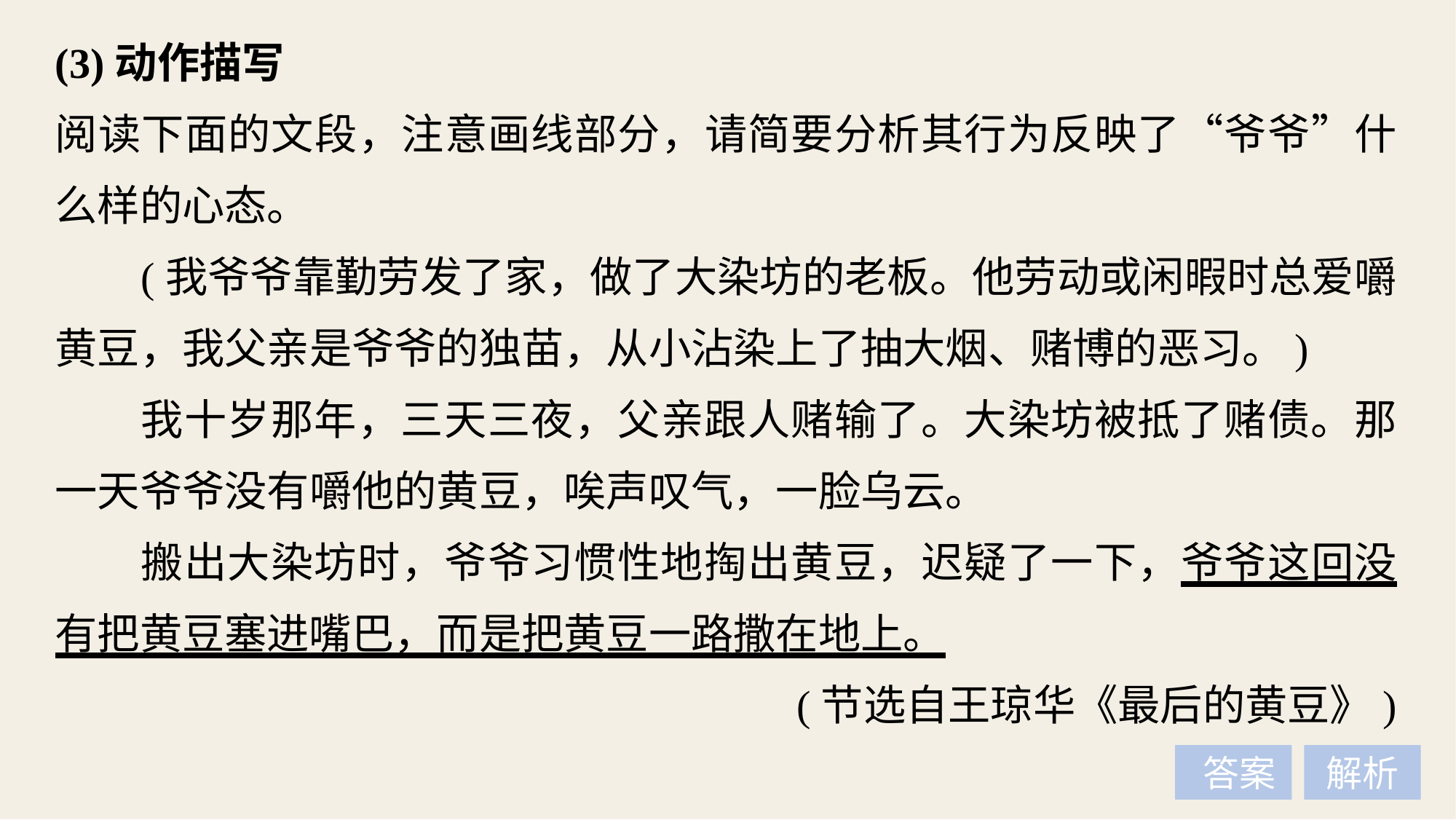

(3)动作描写
阅读下面的文段，注意画线部分，请简要分析其行为反映了“爷爷”什么样的心态。
(我爷爷靠勤劳发了家，做了大染坊的老板。他劳动或闲暇时总爱嚼黄豆，我父亲是爷爷的独苗，从小沾染上了抽大烟、赌博的恶习。)
我十岁那年，三天三夜，父亲跟人赌输了。大染坊被抵了赌债。那一天爷爷没有嚼他的黄豆，唉声叹气，一脸乌云。
搬出大染坊时，爷爷习惯性地掏出黄豆，迟疑了一下，爷爷这回没有把黄豆塞进嘴巴，而是把黄豆一路撒在地上。
(节选自王琼华《最后的黄豆》)
 答案
解析